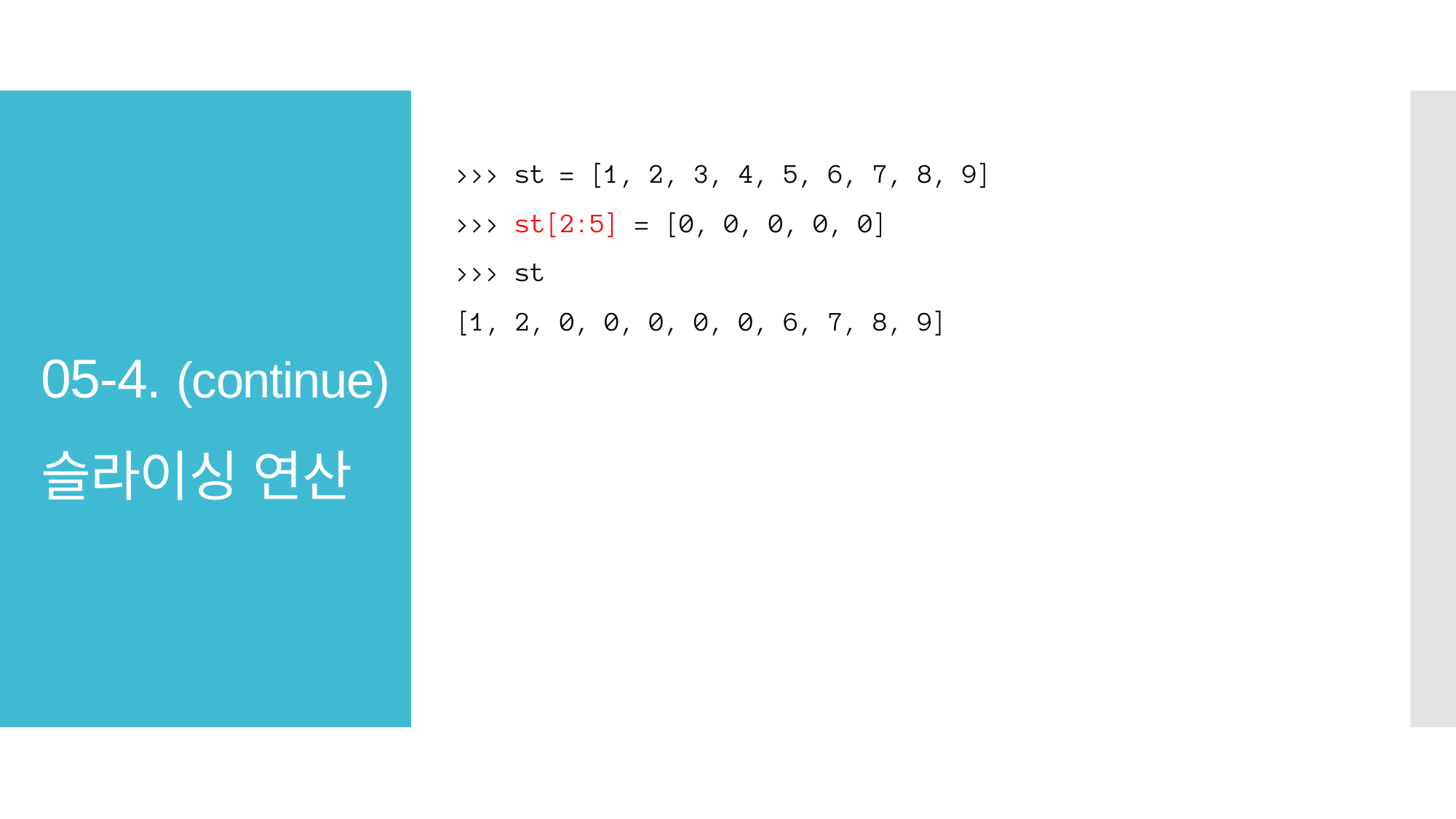

# 05-4. (continue) 슬라이싱 연산
>>> st = [1, 2, 3, 4, 5, 6, 7, 8, 9]
>>> st[2:5] = [0, 0, 0, 0, 0]
>>> st
[1, 2, 0, 0, 0, 0, 0, 6, 7, 8, 9]